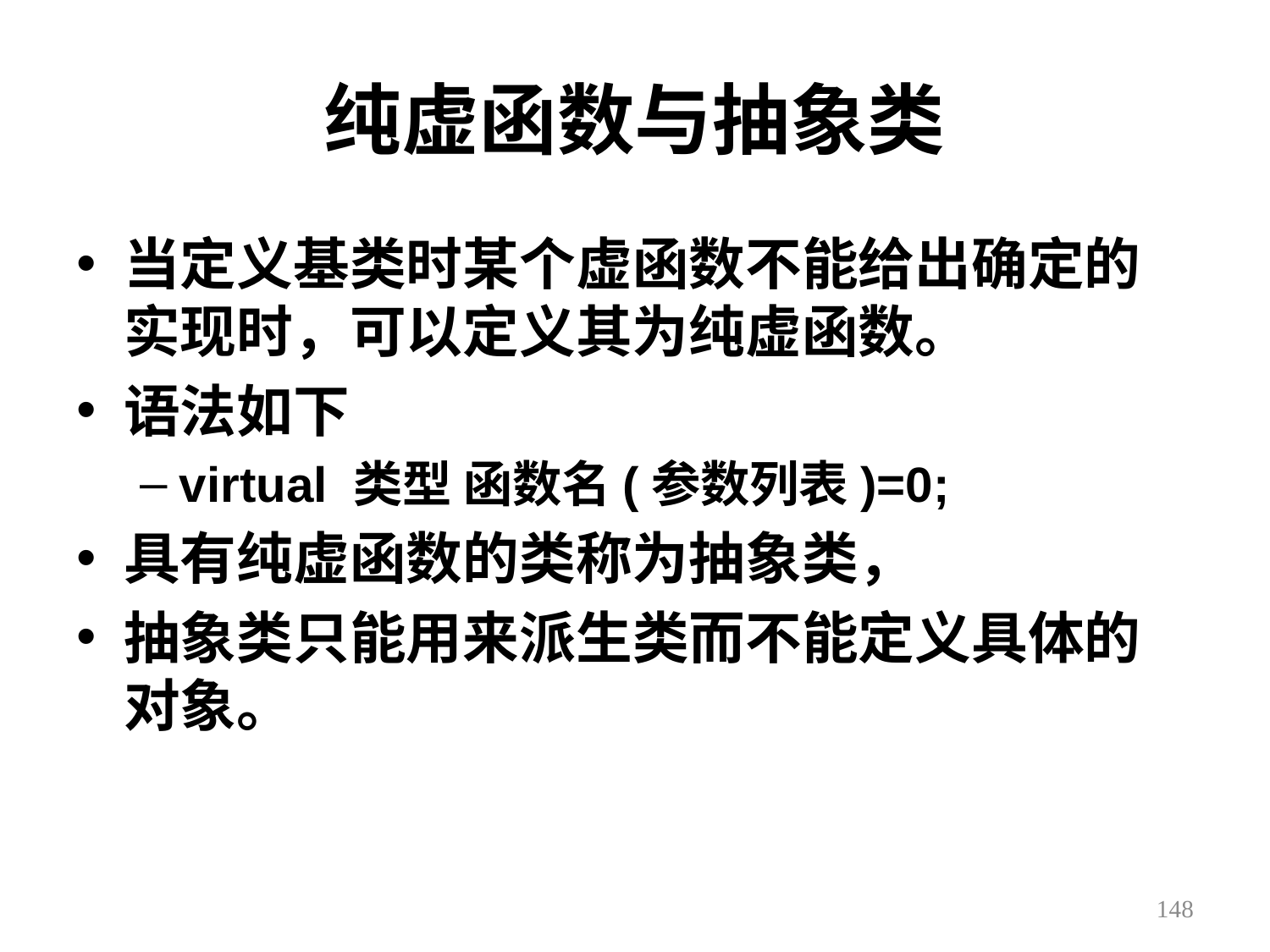

# 纯虚函数与抽象类
当定义基类时某个虚函数不能给出确定的实现时，可以定义其为纯虚函数。
语法如下
virtual 类型 函数名(参数列表)=0;
具有纯虚函数的类称为抽象类，
抽象类只能用来派生类而不能定义具体的对象。
148